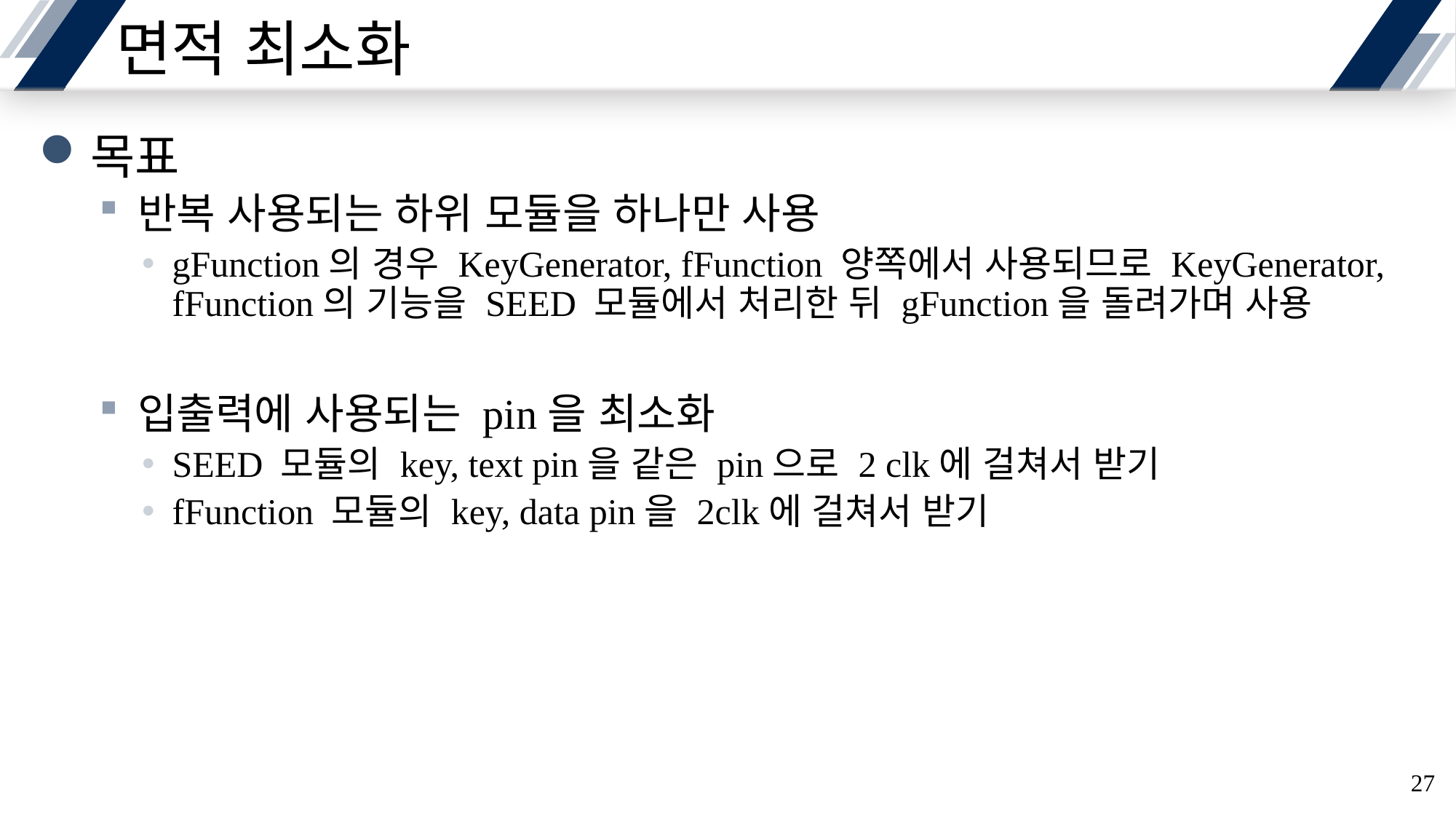

# 면적 최소화
목표
반복 사용되는 하위 모듈을 하나만 사용
gFunction의 경우 KeyGenerator, fFunction 양쪽에서 사용되므로 KeyGenerator, fFunction의 기능을 SEED 모듈에서 처리한 뒤 gFunction을 돌려가며 사용

입출력에 사용되는 pin을 최소화
SEED 모듈의 key, text pin을 같은 pin으로 2 clk에 걸쳐서 받기
fFunction 모듈의 key, data pin을 2clk에 걸쳐서 받기

27